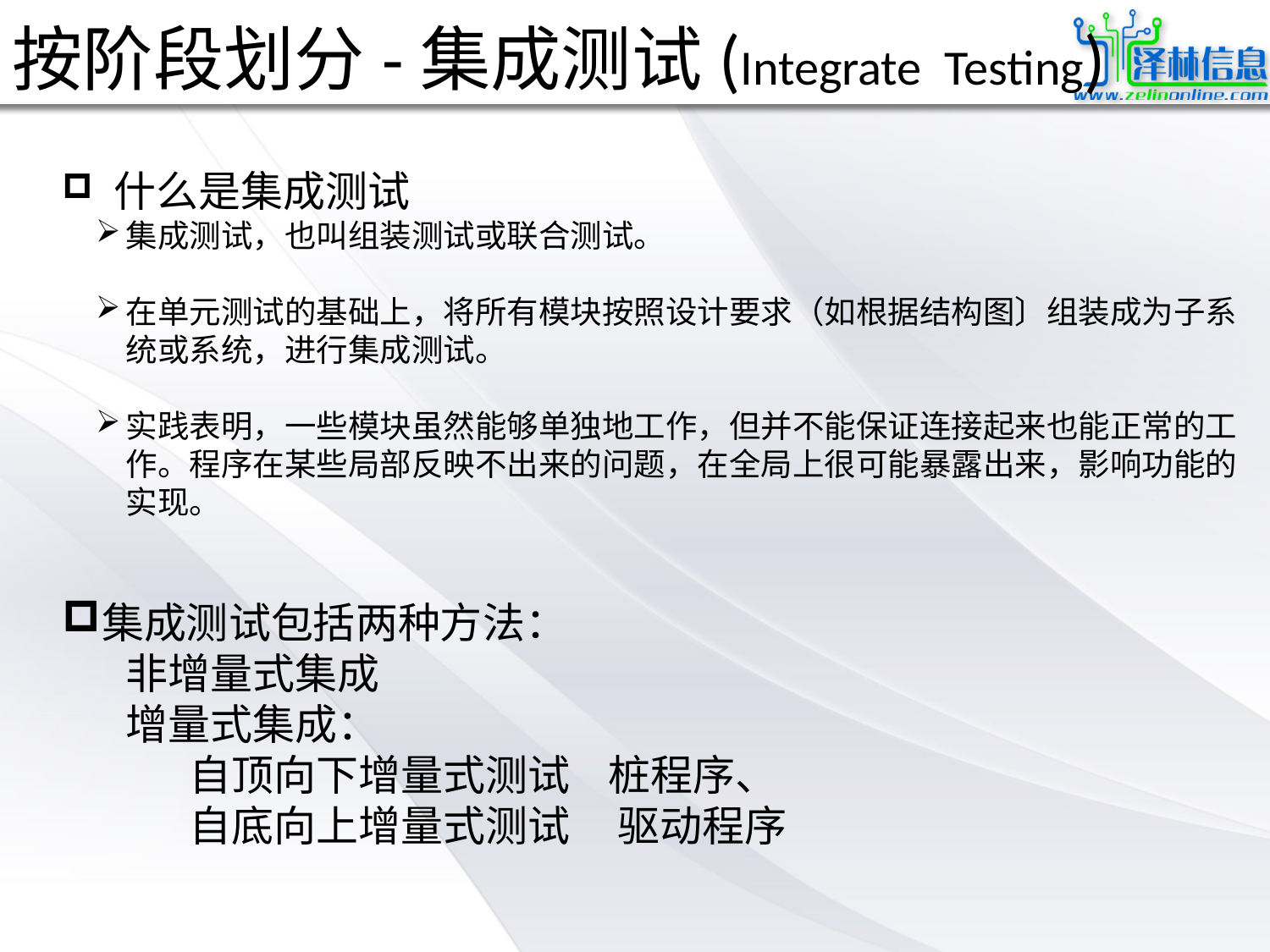

# 按阶段划分-集成测试(Integrate  Testing)
 什么是集成测试
集成测试，也叫组装测试或联合测试。

在单元测试的基础上，将所有模块按照设计要求（如根据结构图〕组装成为子系统或系统，进行集成测试。

实践表明，一些模块虽然能够单独地工作，但并不能保证连接起来也能正常的工作。程序在某些局部反映不出来的问题，在全局上很可能暴露出来，影响功能的实现。

集成测试包括两种方法：
非增量式集成
增量式集成：
自顶向下增量式测试    桩程序、
自底向上增量式测试     驱动程序